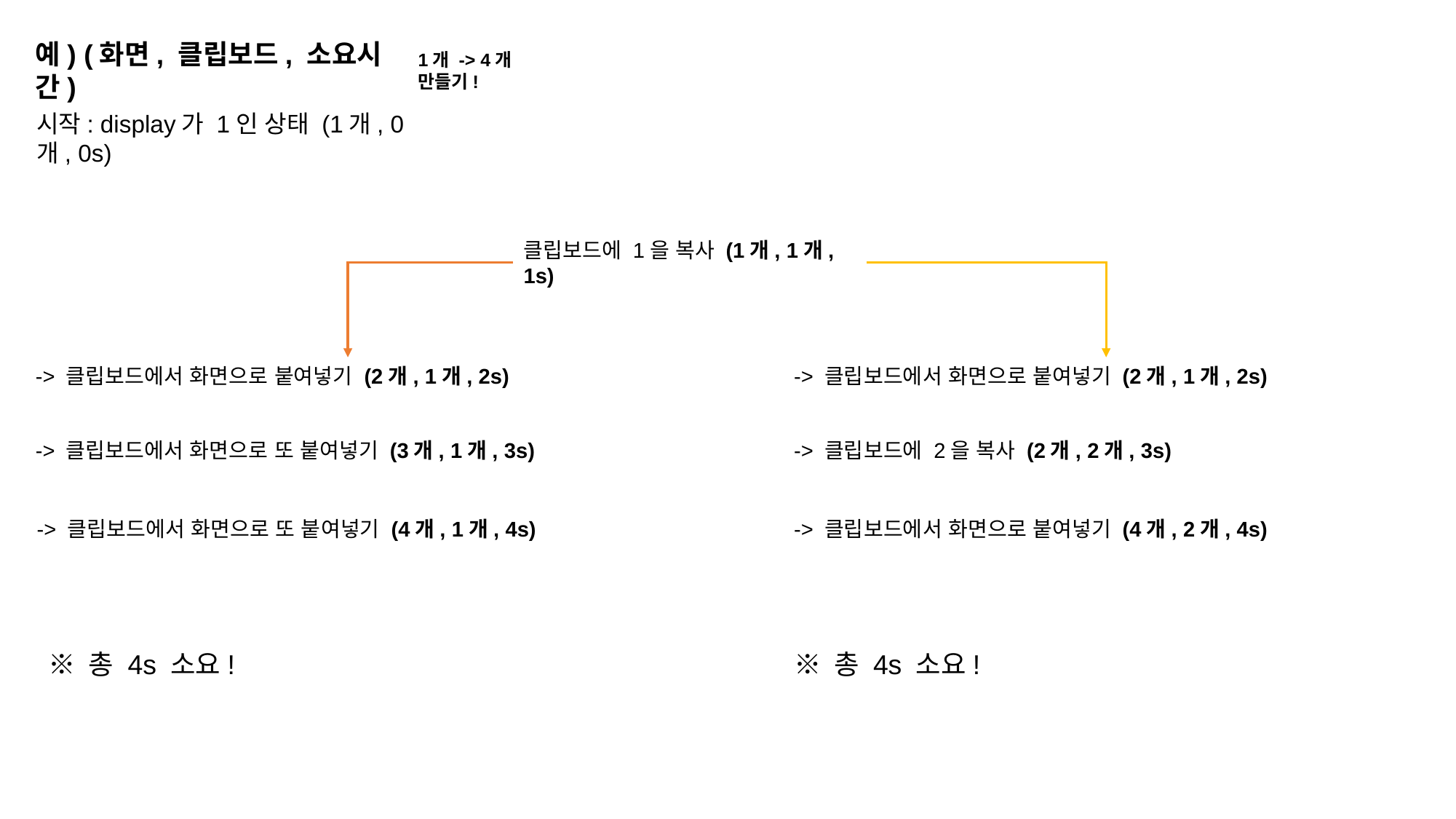

예) (화면, 클립보드, 소요시간)
1개 -> 4개 만들기!
시작: display가 1인 상태 (1개, 0개, 0s)
클립보드에 1을 복사 (1개, 1개, 1s)
-> 클립보드에서 화면으로 붙여넣기 (2개, 1개, 2s)
-> 클립보드에서 화면으로 붙여넣기 (2개, 1개, 2s)
-> 클립보드에서 화면으로 또 붙여넣기 (3개, 1개, 3s)
-> 클립보드에 2을 복사 (2개, 2개, 3s)
-> 클립보드에서 화면으로 붙여넣기 (4개, 2개, 4s)
-> 클립보드에서 화면으로 또 붙여넣기 (4개, 1개, 4s)
※ 총 4s 소요!
※ 총 4s 소요!